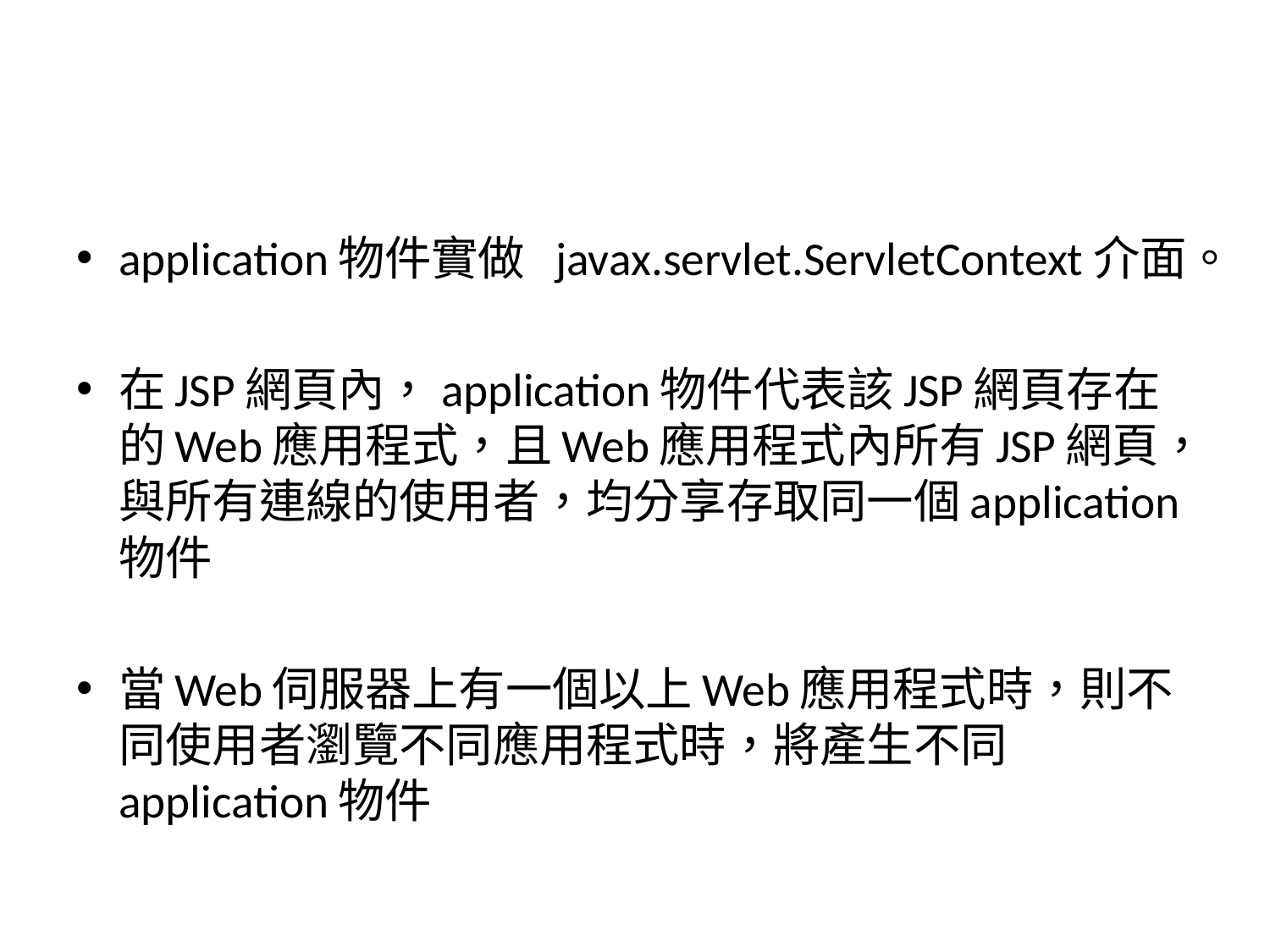

#
application物件實做  javax.servlet.ServletContext介面。

在JSP網頁內，application物件代表該JSP網頁存在的Web應用程式，且Web應用程式內所有JSP網頁，與所有連線的使用者，均分享存取同一個application物件

當Web伺服器上有一個以上Web應用程式時，則不同使用者瀏覽不同應用程式時，將產生不同application物件